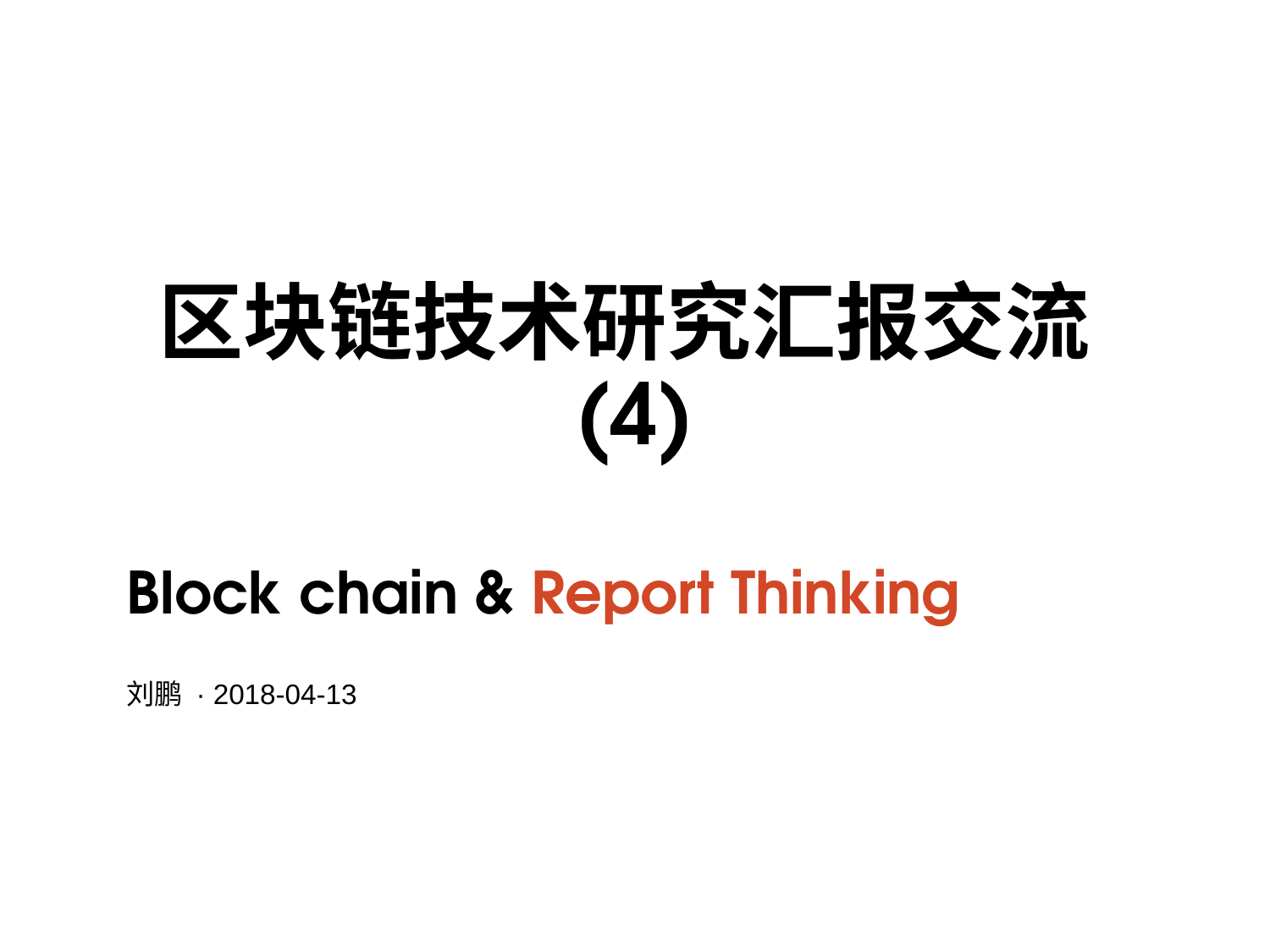

# 区块链技术研究汇报交流(4)
Block chain & Report Thinking

刘鹏 · 2018-04-13